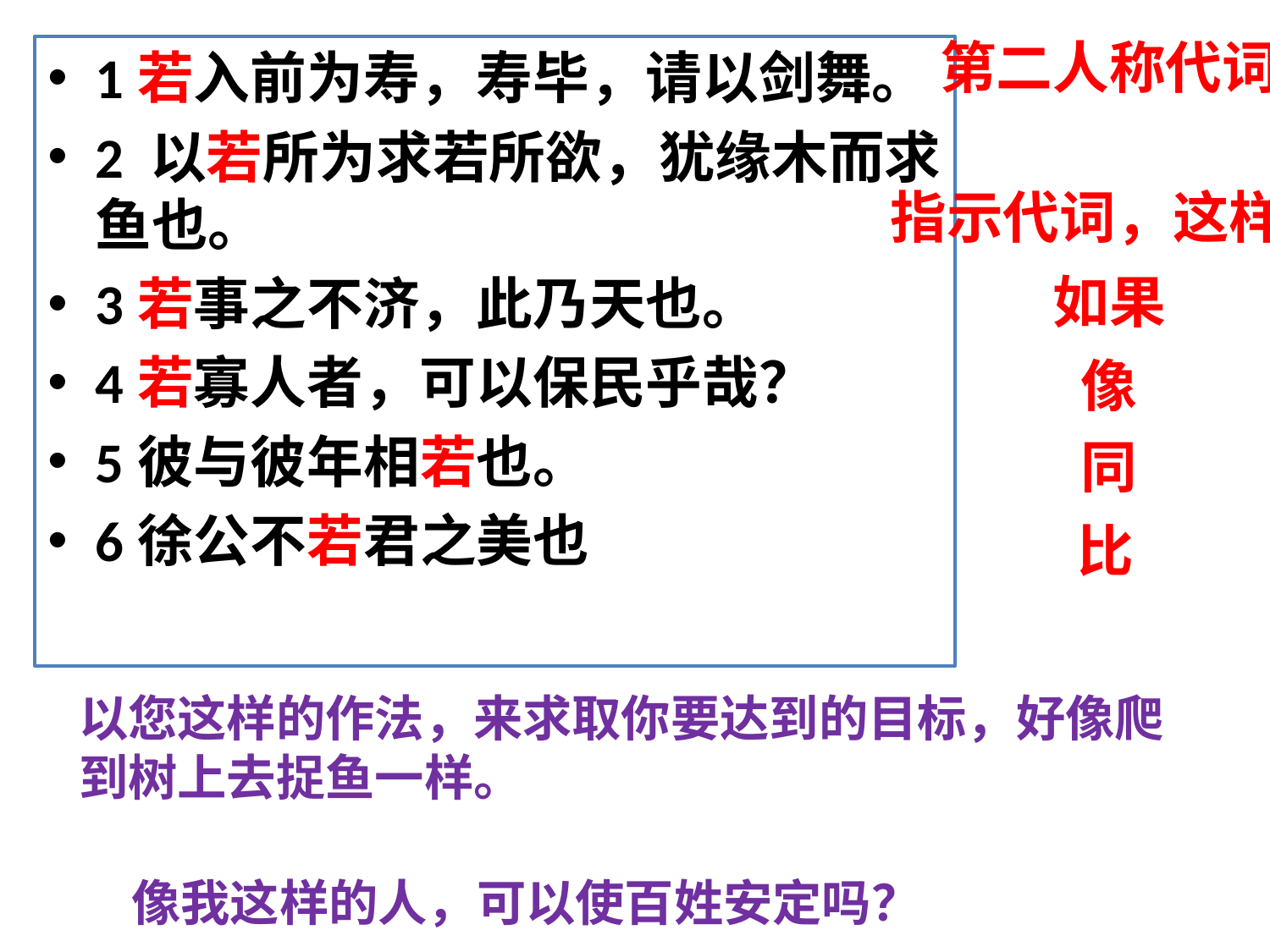

第二人称代词
1若入前为寿，寿毕，请以剑舞。
2 以若所为求若所欲，犹缘木而求鱼也。
3若事之不济，此乃天也。
4若寡人者，可以保民乎哉？
5彼与彼年相若也。
6徐公不若君之美也
指示代词，这样
如果
像
同
比
以您这样的作法，来求取你要达到的目标，好像爬到树上去捉鱼一样。
像我这样的人，可以使百姓安定吗？